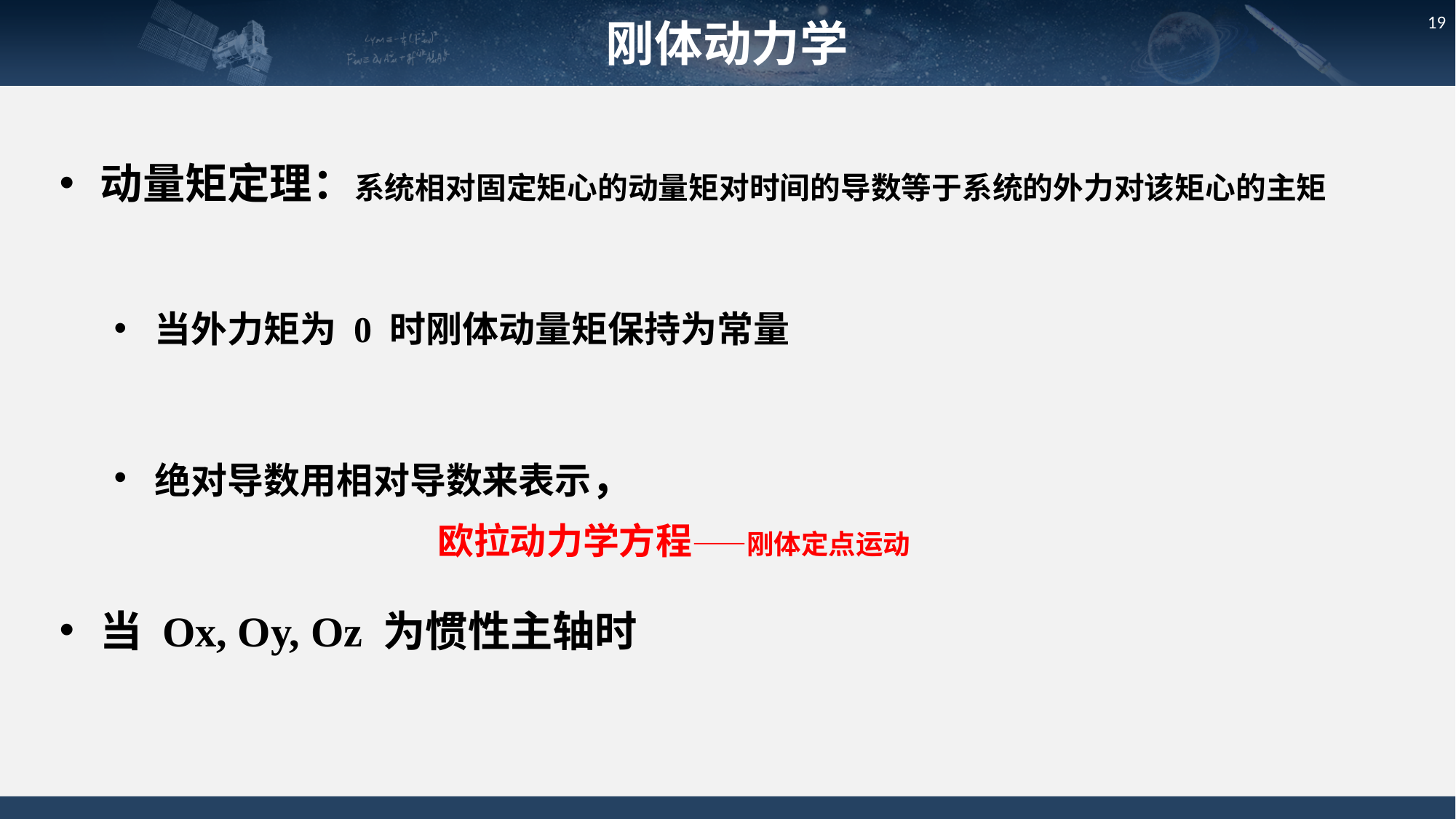

刚体动力学
19
动量矩定理：系统相对固定矩心的动量矩对时间的导数等于系统的外力对该矩心的主矩

当外力矩为 0 时刚体动量矩保持为常量

绝对导数用相对导数来表示，

当 Ox, Oy, Oz 为惯性主轴时

欧拉动力学方程——刚体定点运动